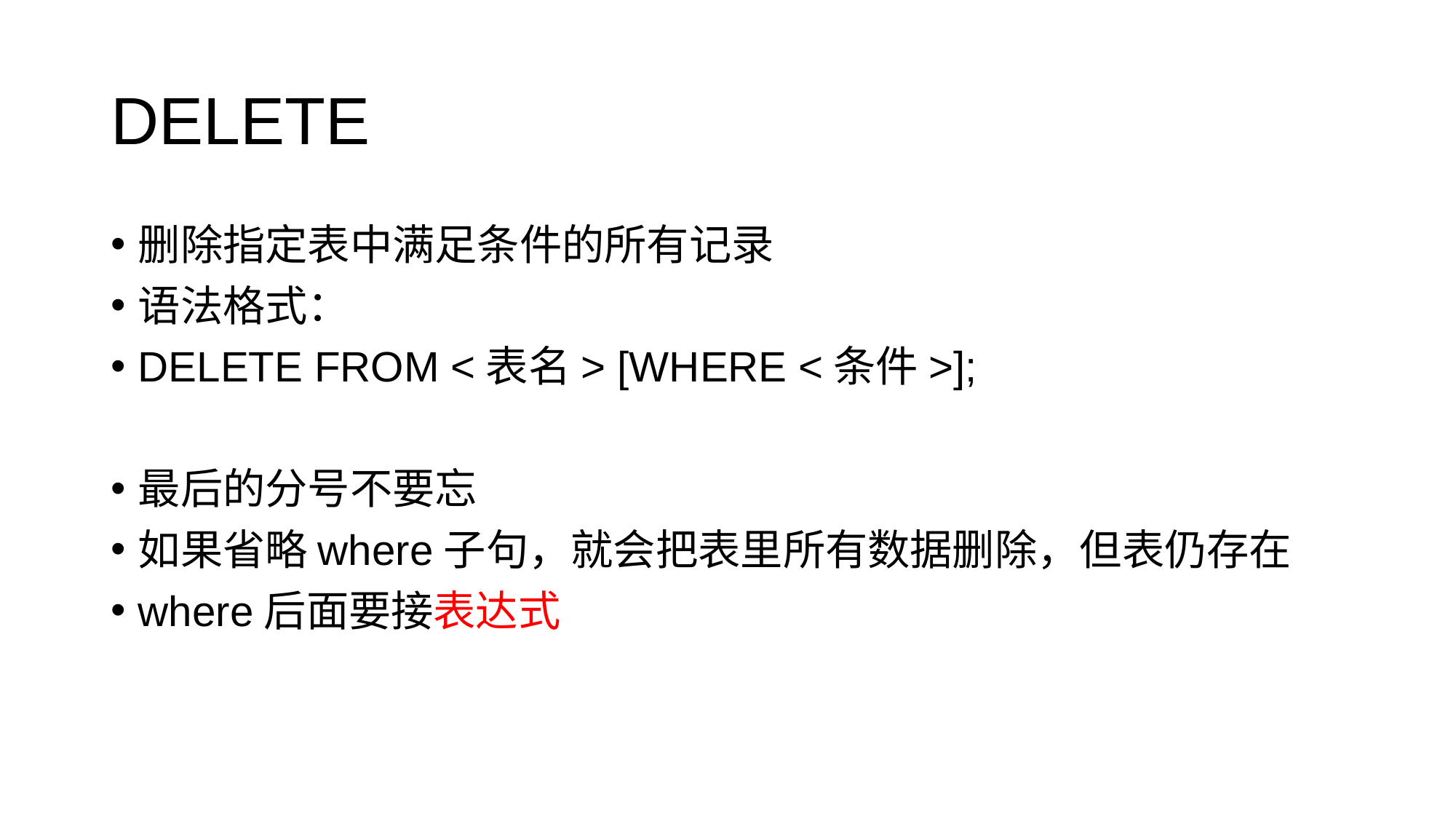

# DELETE
删除指定表中满足条件的所有记录
语法格式：
DELETE FROM <表名> [WHERE <条件>];

最后的分号不要忘
如果省略where子句，就会把表里所有数据删除，但表仍存在
where后面要接表达式